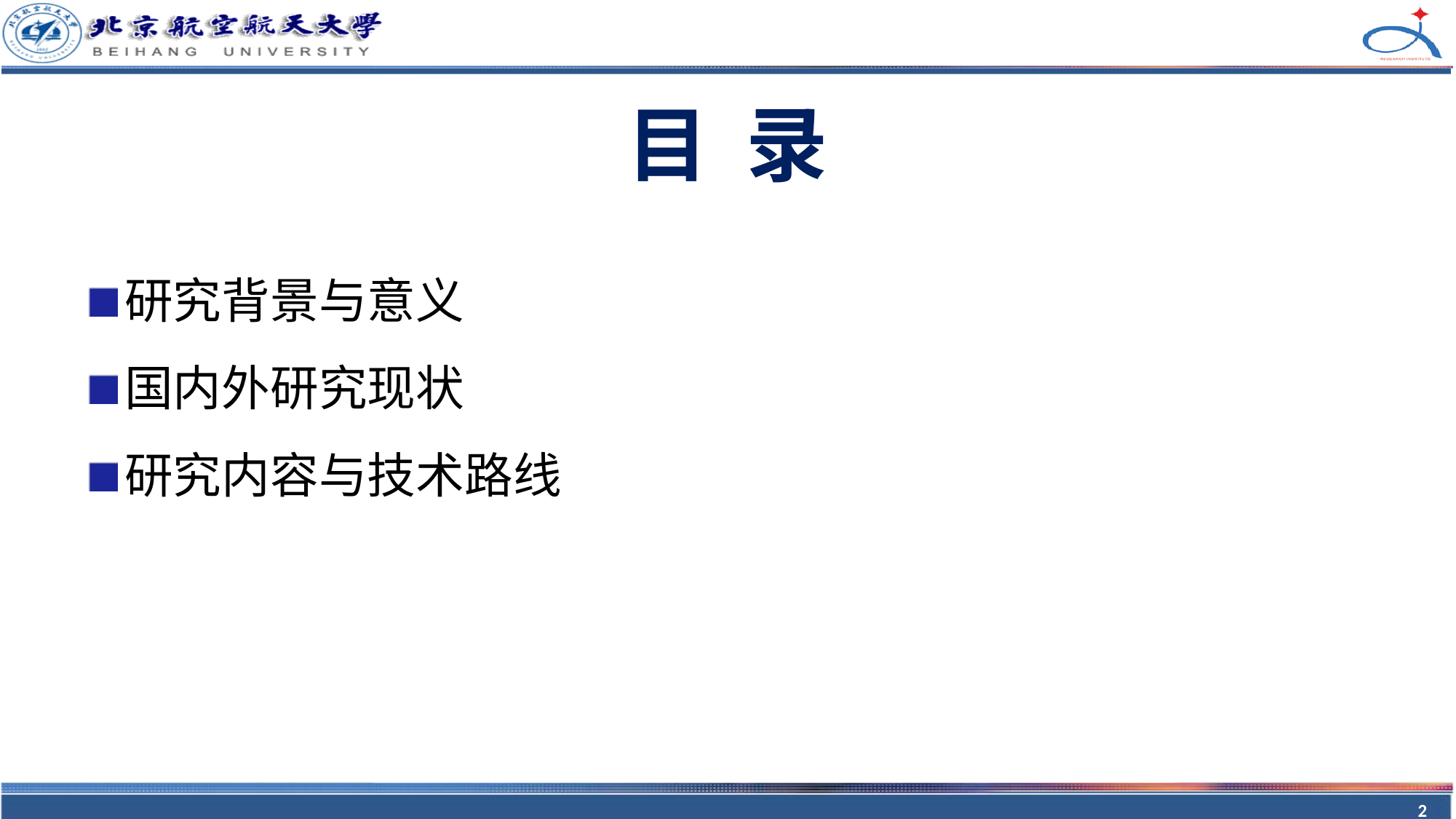

# 目  录
研究背景与意义
国内外研究现状
研究内容与技术路线
2